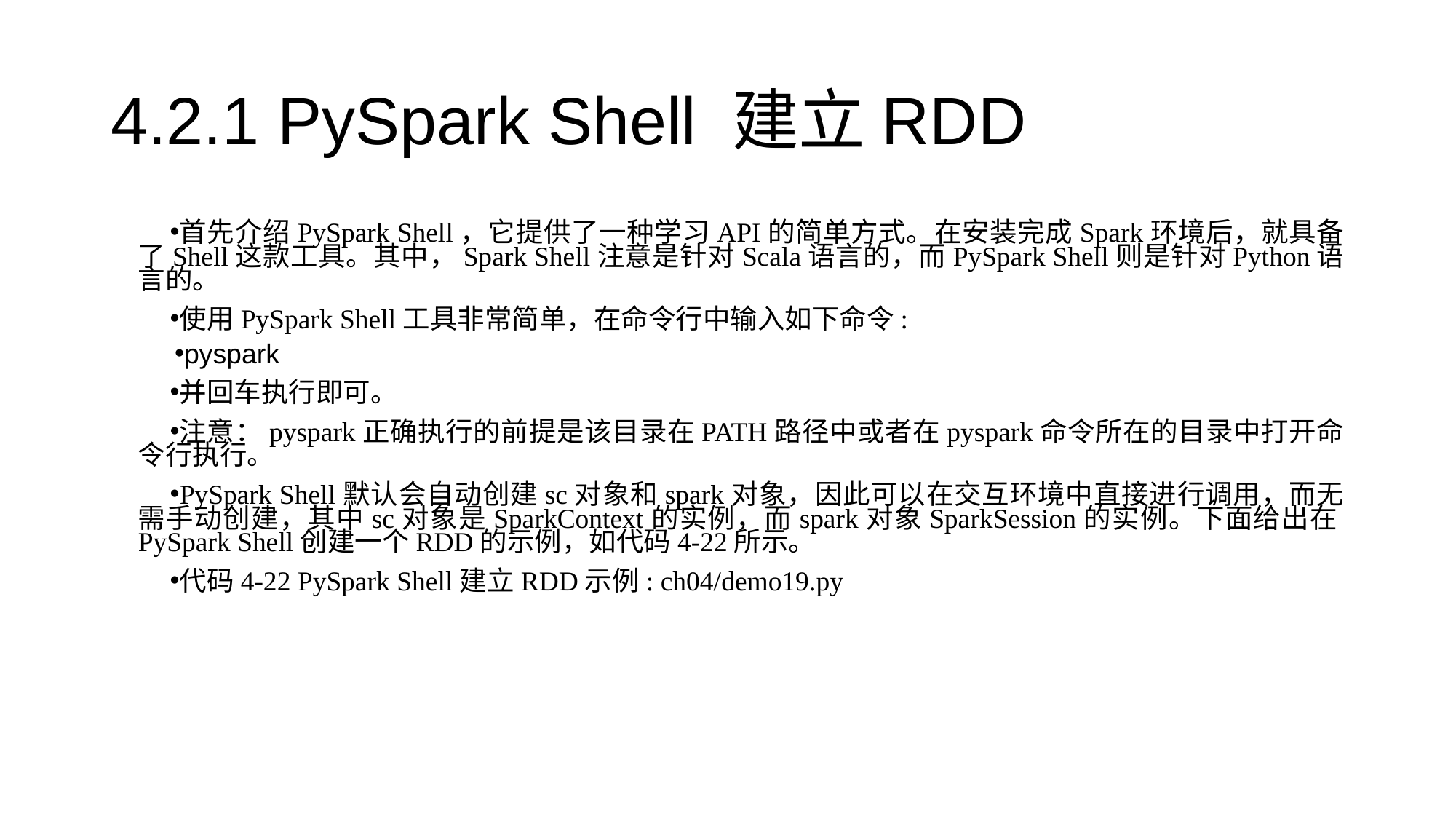

# 4.2.1 PySpark Shell 建立RDD
首先介绍PySpark Shell，它提供了一种学习API的简单方式。在安装完成Spark环境后，就具备了Shell这款工具。其中，Spark Shell注意是针对Scala语言的，而PySpark Shell则是针对Python语言的。
使用PySpark Shell工具非常简单，在命令行中输入如下命令:
pyspark
并回车执行即可。
注意：pyspark正确执行的前提是该目录在PATH路径中或者在pyspark命令所在的目录中打开命令行执行。
PySpark Shell默认会自动创建sc对象和spark对象，因此可以在交互环境中直接进行调用，而无需手动创建，其中sc对象是SparkContext的实例，而spark对象SparkSession的实例。下面给出在PySpark Shell创建一个RDD的示例，如代码4-22所示。
代码4-22 PySpark Shell建立RDD示例: ch04/demo19.py